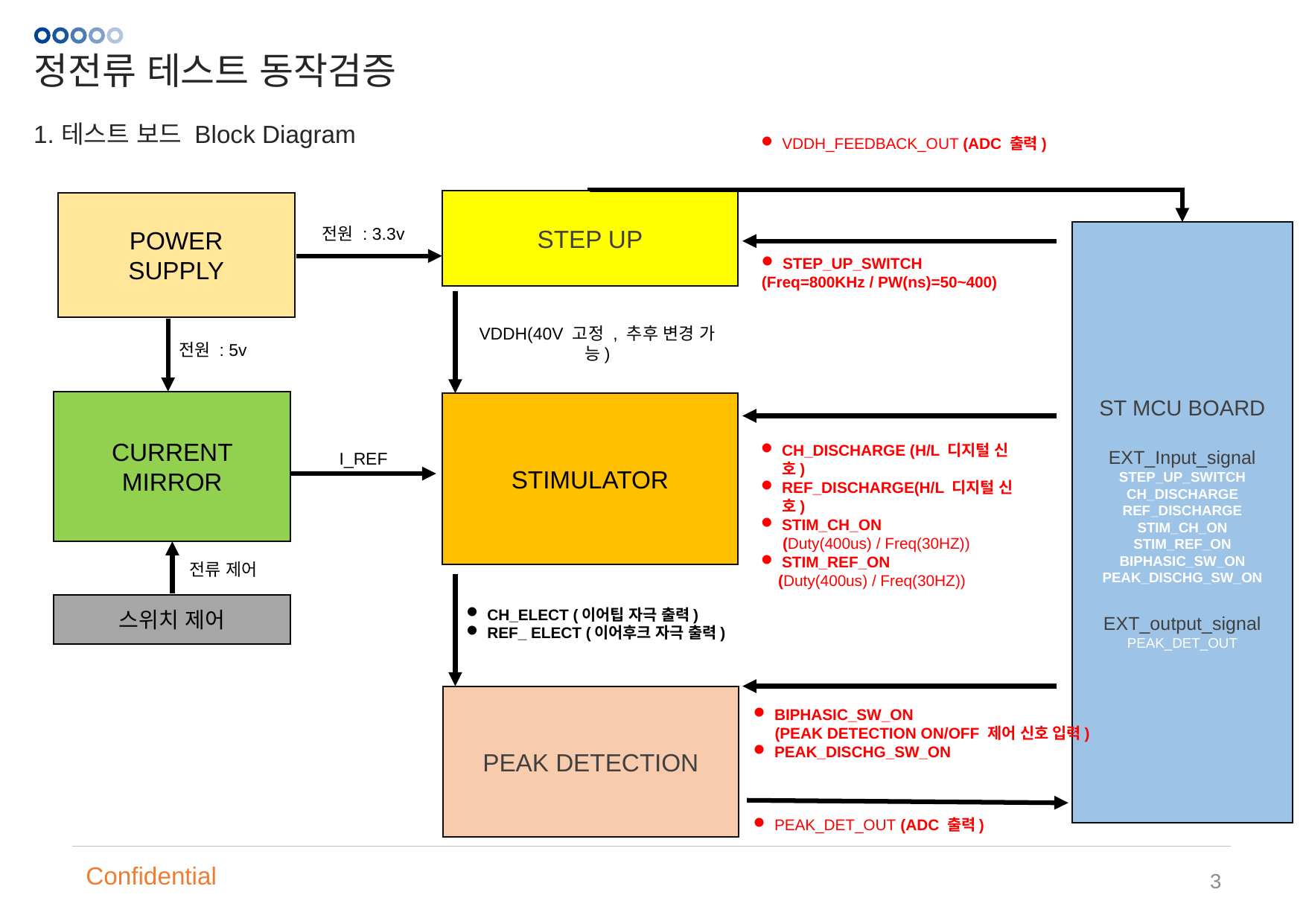

정전류 테스트 동작검증
테스트 보드 Block Diagram
VDDH_FEEDBACK_OUT (ADC 출력)
STEP UP
POWER
SUPPLY
전원 : 3.3v
ST MCU BOARD

EXT_Input_signal
STEP_UP_SWITCH
CH_DISCHARGE
REF_DISCHARGE
STIM_CH_ON
STIM_REF_ON
BIPHASIC_SW_ON
PEAK_DISCHG_SW_ON

EXT_output_signal
PEAK_DET_OUT
STEP_UP_SWITCH
(Freq=800KHz / PW(ns)=50~400)
VDDH(40V 고정 , 추후 변경 가능)
전원 : 5v
CURRENT
MIRROR
STIMULATOR
CH_DISCHARGE (H/L 디지털 신호)
REF_DISCHARGE(H/L 디지털 신호)
STIM_CH_ON
     (Duty(400us) / Freq(30HZ))
STIM_REF_ON
    (Duty(400us) / Freq(30HZ))
I_REF
전류 제어
스위치 제어
CH_ELECT (이어팁 자극 출력)
REF_ ELECT (이어후크 자극 출력)

PEAK DETECTION
BIPHASIC_SW_ON
     (PEAK DETECTION ON/OFF 제어 신호 입력)
PEAK_DISCHG_SW_ON
PEAK_DET_OUT (ADC 출력)
3